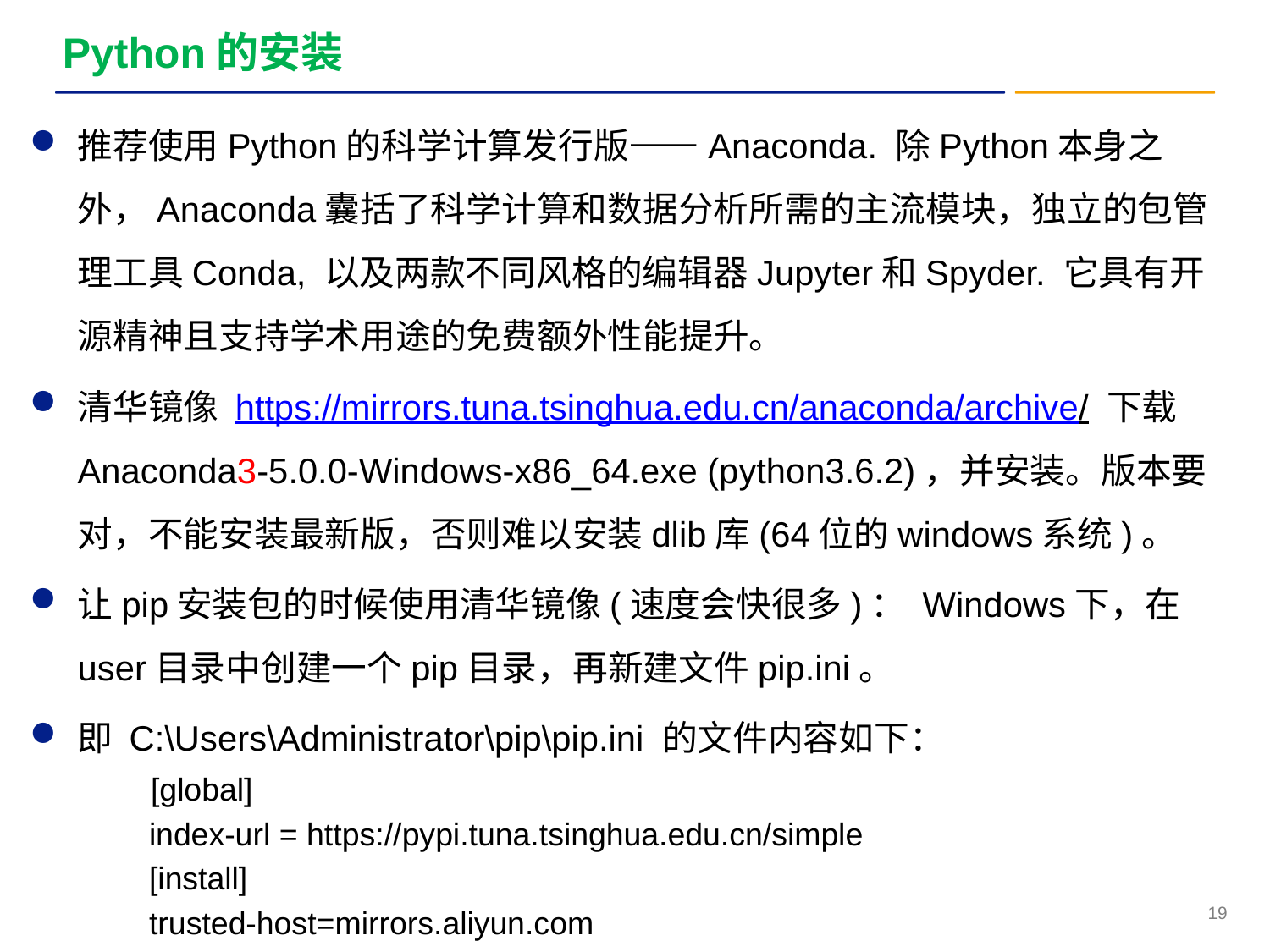

# Python的安装
推荐使用Python的科学计算发行版——Anaconda. 除Python本身之外，Anaconda囊括了科学计算和数据分析所需的主流模块，独立的包管理工具Conda, 以及两款不同风格的编辑器Jupyter和Spyder. 它具有开源精神且支持学术用途的免费额外性能提升。
清华镜像 https://mirrors.tuna.tsinghua.edu.cn/anaconda/archive/ 下载 Anaconda3-5.0.0-Windows-x86_64.exe (python3.6.2)，并安装。版本要对，不能安装最新版，否则难以安装dlib库(64位的windows系统)。
让pip安装包的时候使用清华镜像(速度会快很多)： Windows下，在user目录中创建一个pip目录，再新建文件pip.ini。
即 C:\Users\Administrator\pip\pip.ini 的文件内容如下：
 [global]
index-url = https://pypi.tuna.tsinghua.edu.cn/simple
[install]
trusted-host=mirrors.aliyun.com